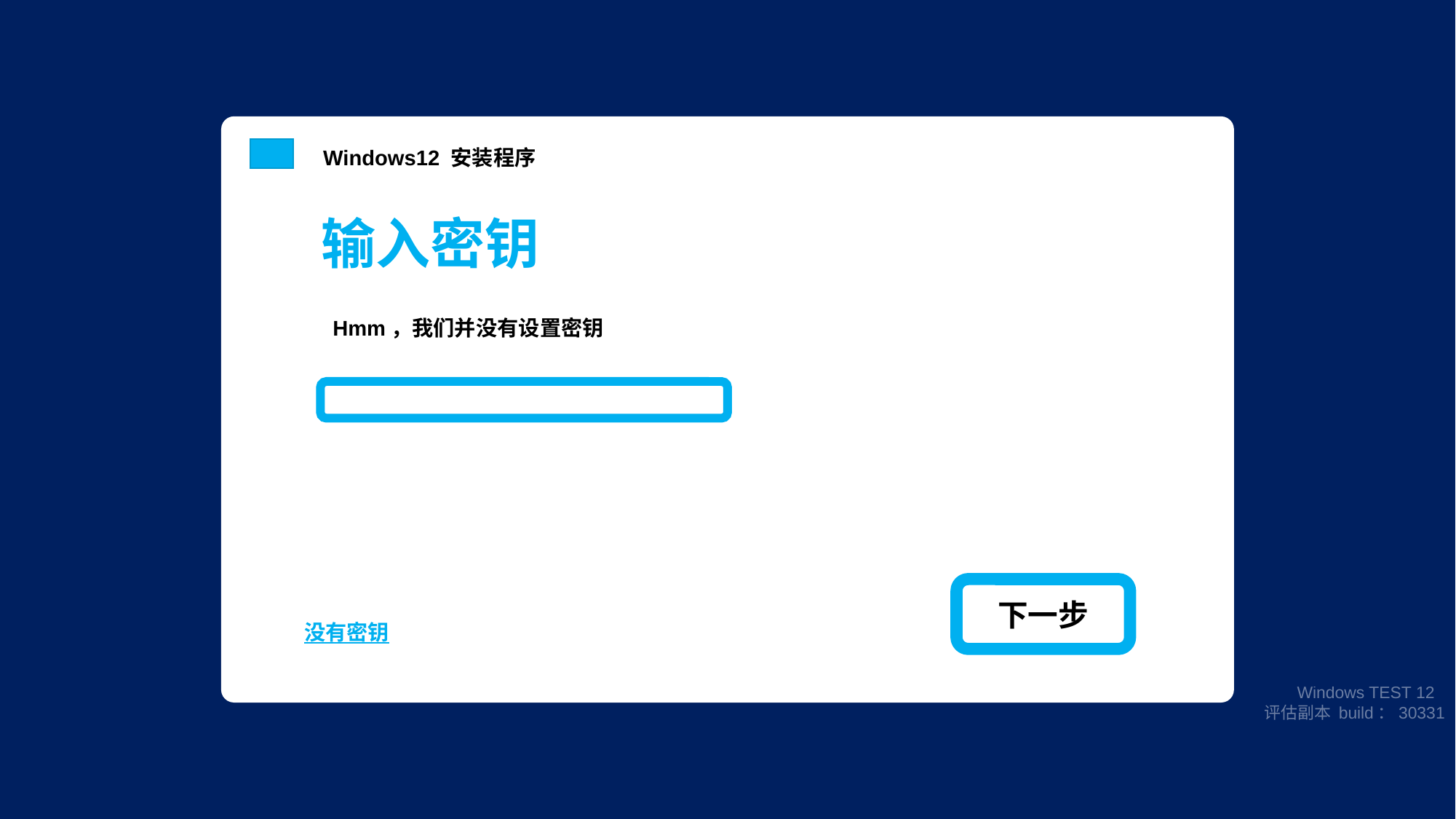

Windows12 安装程序
输入密钥
Hmm，我们并没有设置密钥

下一步
没有密钥
       Windows TEST 12
评估副本 build：30331